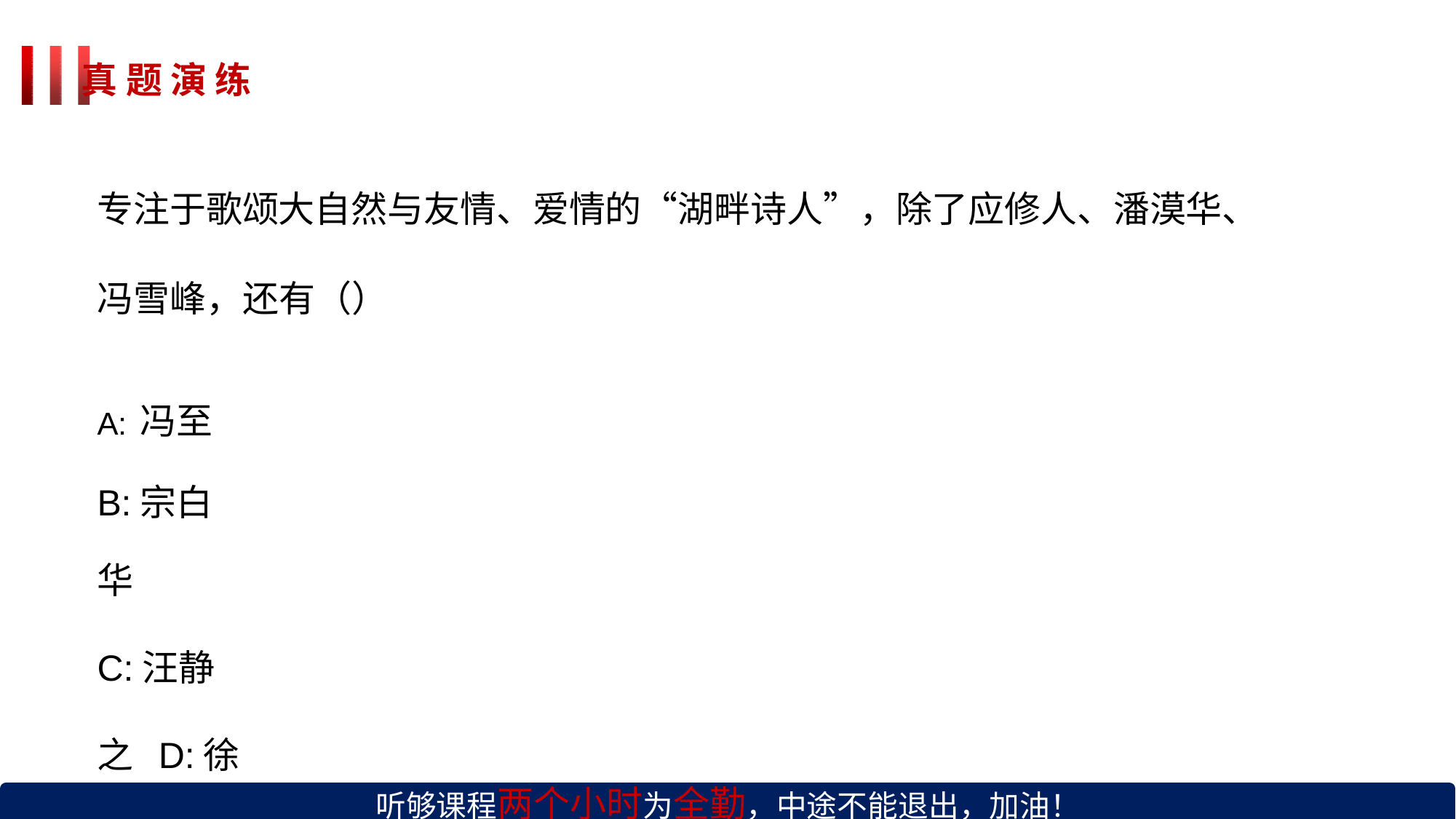

# 真 题 演 练
专注于歌颂大自然与友情、爱情的“湖畔诗人”，除了应修人、潘漠华、

冯雪峰，还有（）
A:冯至 B:宗白华
C:汪静之  D:徐志摩

听够课程两个小时为全勤，中途不能退出，加油！